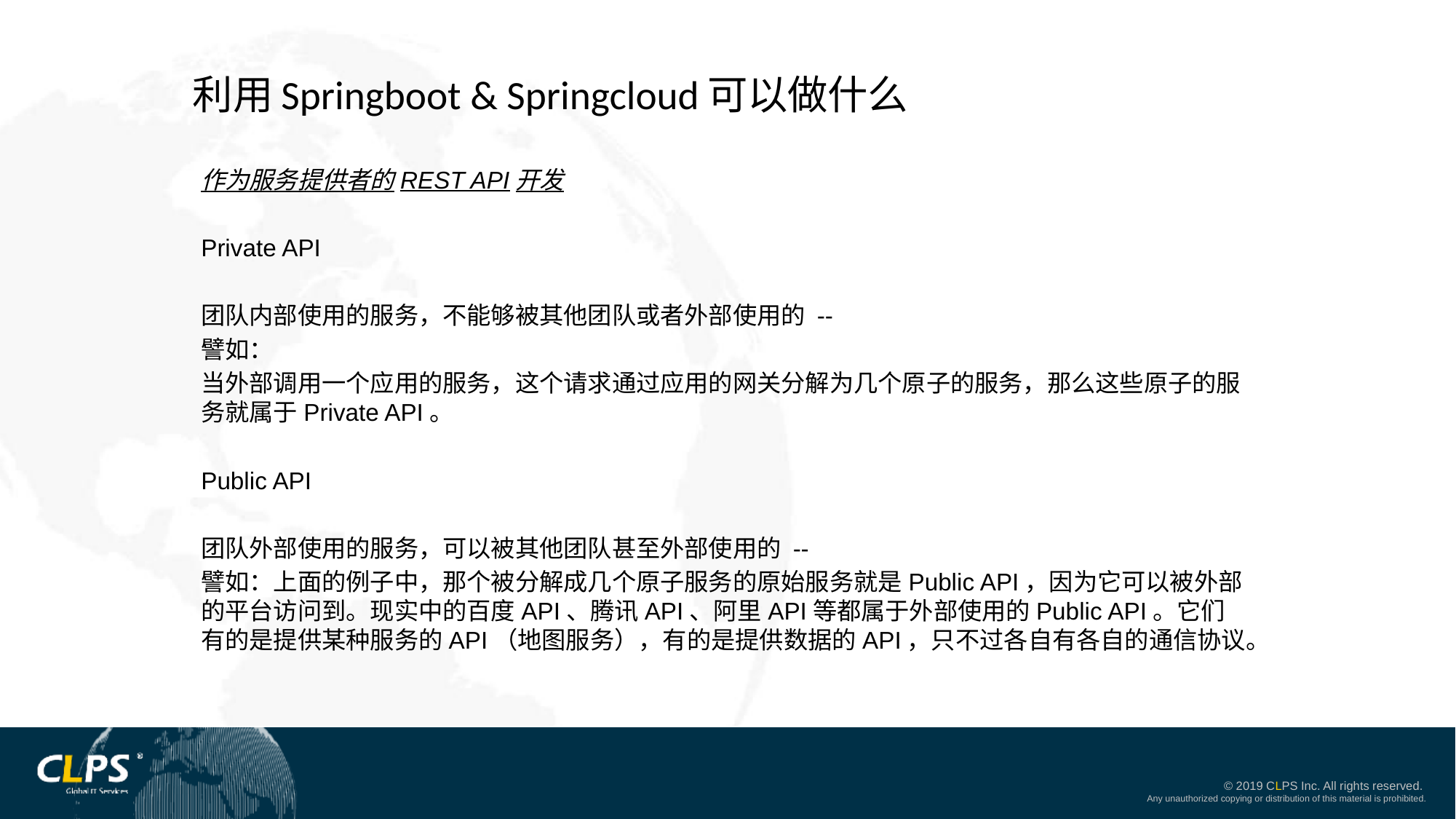

利用Springboot & Springcloud可以做什么

作为服务提供者的REST API开发

Private API

团队内部使用的服务，不能够被其他团队或者外部使用的 --
譬如：
当外部调用一个应用的服务，这个请求通过应用的网关分解为几个原子的服务，那么这些原子的服务就属于Private API。

Public API

团队外部使用的服务，可以被其他团队甚至外部使用的 --
譬如：上面的例子中，那个被分解成几个原子服务的原始服务就是Public API，因为它可以被外部的平台访问到。现实中的百度API、腾讯API、阿里API等都属于外部使用的Public API。它们有的是提供某种服务的API（地图服务），有的是提供数据的API，只不过各自有各自的通信协议。
6